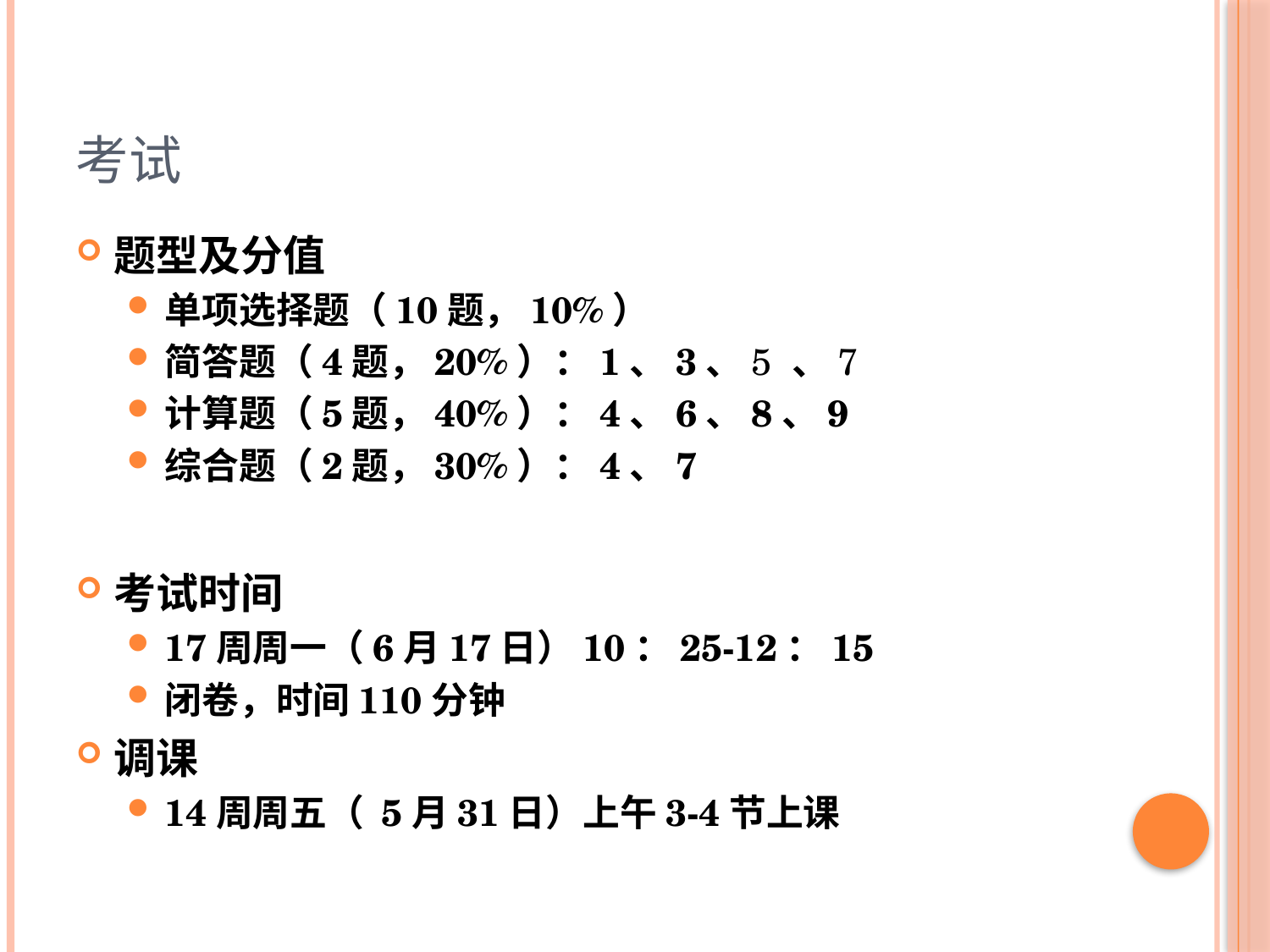

# 考试
题型及分值
单项选择题（10题，10%）
简答题（4题，20%）：1、3、5 、7
计算题（5题，40%）：4、6、8、9
综合题（2题，30%）：4、7

考试时间
17周周一（6月17日）10：25-12：15
闭卷，时间110分钟
调课
14周周五（ 5月31日）上午3-4节上课